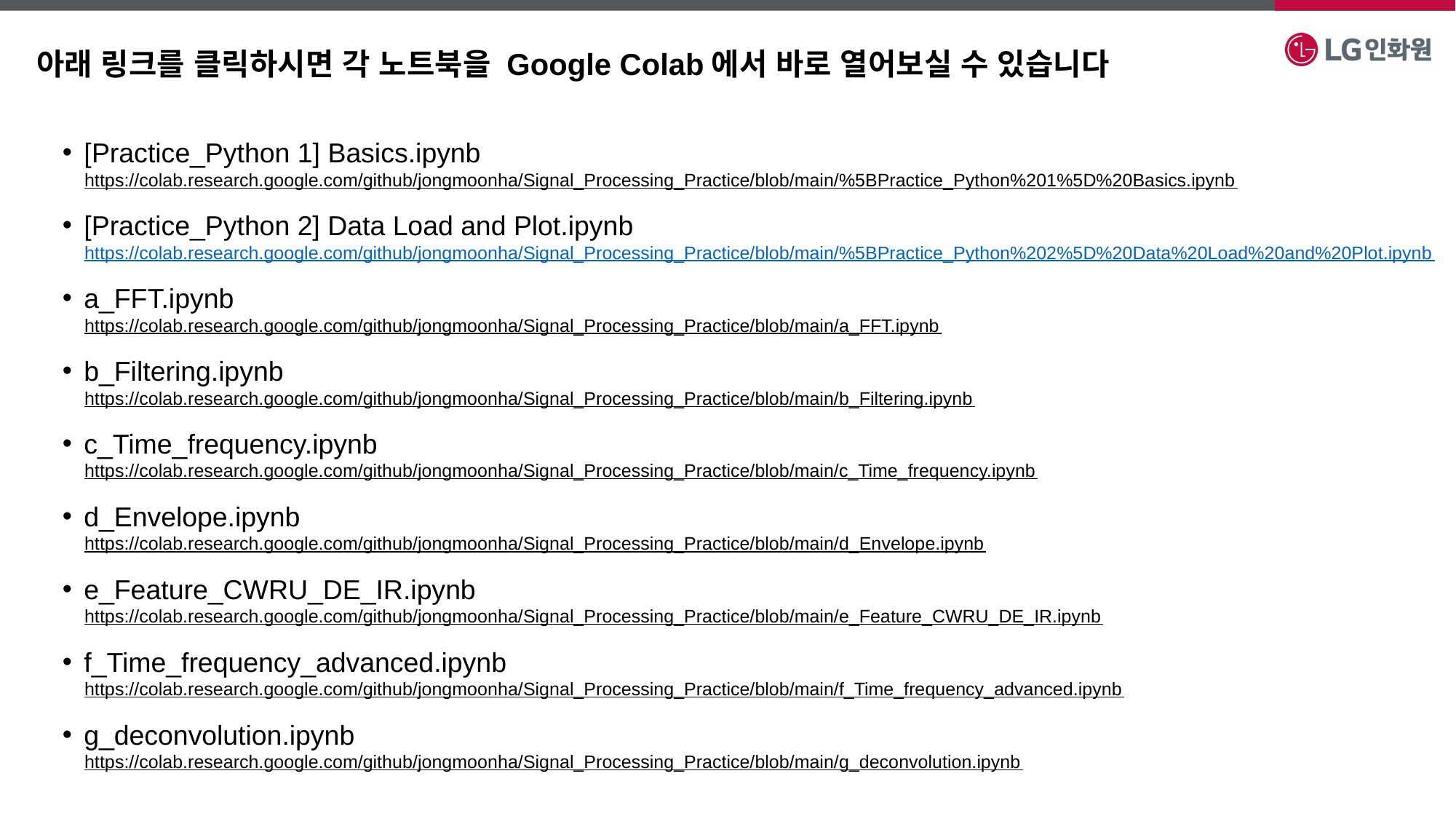

아래 링크를 클릭하시면 각 노트북을 Google Colab에서 바로 열어보실 수 있습니다
[Practice_Python 1] Basics.ipynb
https://colab.research.google.com/github/jongmoonha/Signal_Processing_Practice/blob/main/%5BPractice_Python%201%5D%20Basics.ipynb

[Practice_Python 2] Data Load and Plot.ipynb
https://colab.research.google.com/github/jongmoonha/Signal_Processing_Practice/blob/main/%5BPractice_Python%202%5D%20Data%20Load%20and%20Plot.ipynb

a_FFT.ipynb
https://colab.research.google.com/github/jongmoonha/Signal_Processing_Practice/blob/main/a_FFT.ipynb

b_Filtering.ipynb
https://colab.research.google.com/github/jongmoonha/Signal_Processing_Practice/blob/main/b_Filtering.ipynb

c_Time_frequency.ipynb
https://colab.research.google.com/github/jongmoonha/Signal_Processing_Practice/blob/main/c_Time_frequency.ipynb

d_Envelope.ipynb
https://colab.research.google.com/github/jongmoonha/Signal_Processing_Practice/blob/main/d_Envelope.ipynb

e_Feature_CWRU_DE_IR.ipynb
https://colab.research.google.com/github/jongmoonha/Signal_Processing_Practice/blob/main/e_Feature_CWRU_DE_IR.ipynb

f_Time_frequency_advanced.ipynb
https://colab.research.google.com/github/jongmoonha/Signal_Processing_Practice/blob/main/f_Time_frequency_advanced.ipynb

g_deconvolution.ipynb
https://colab.research.google.com/github/jongmoonha/Signal_Processing_Practice/blob/main/g_deconvolution.ipynb